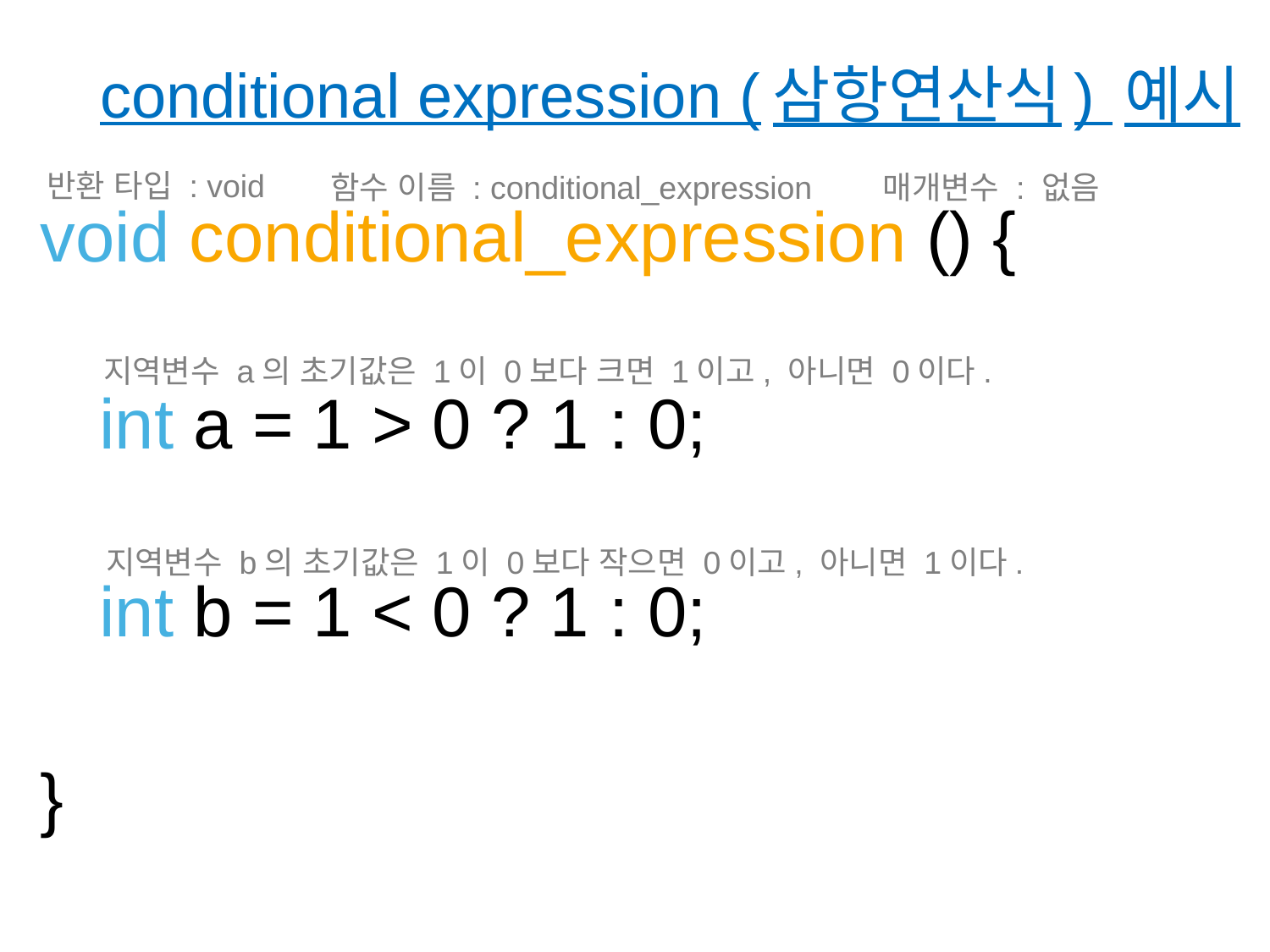

# conditional expression (삼항연산식) 예시
반환 타입 : void
함수 이름 : conditional_expression
매개변수 : 없음
void conditional_expression () {

   int a = 1 > 0 ? 1 : 0;

   int b = 1 < 0 ? 1 : 0;

}
지역변수 a의 초기값은 1이 0보다 크면 1이고, 아니면 0이다.
지역변수 b의 초기값은 1이 0보다 작으면 0이고, 아니면 1이다.